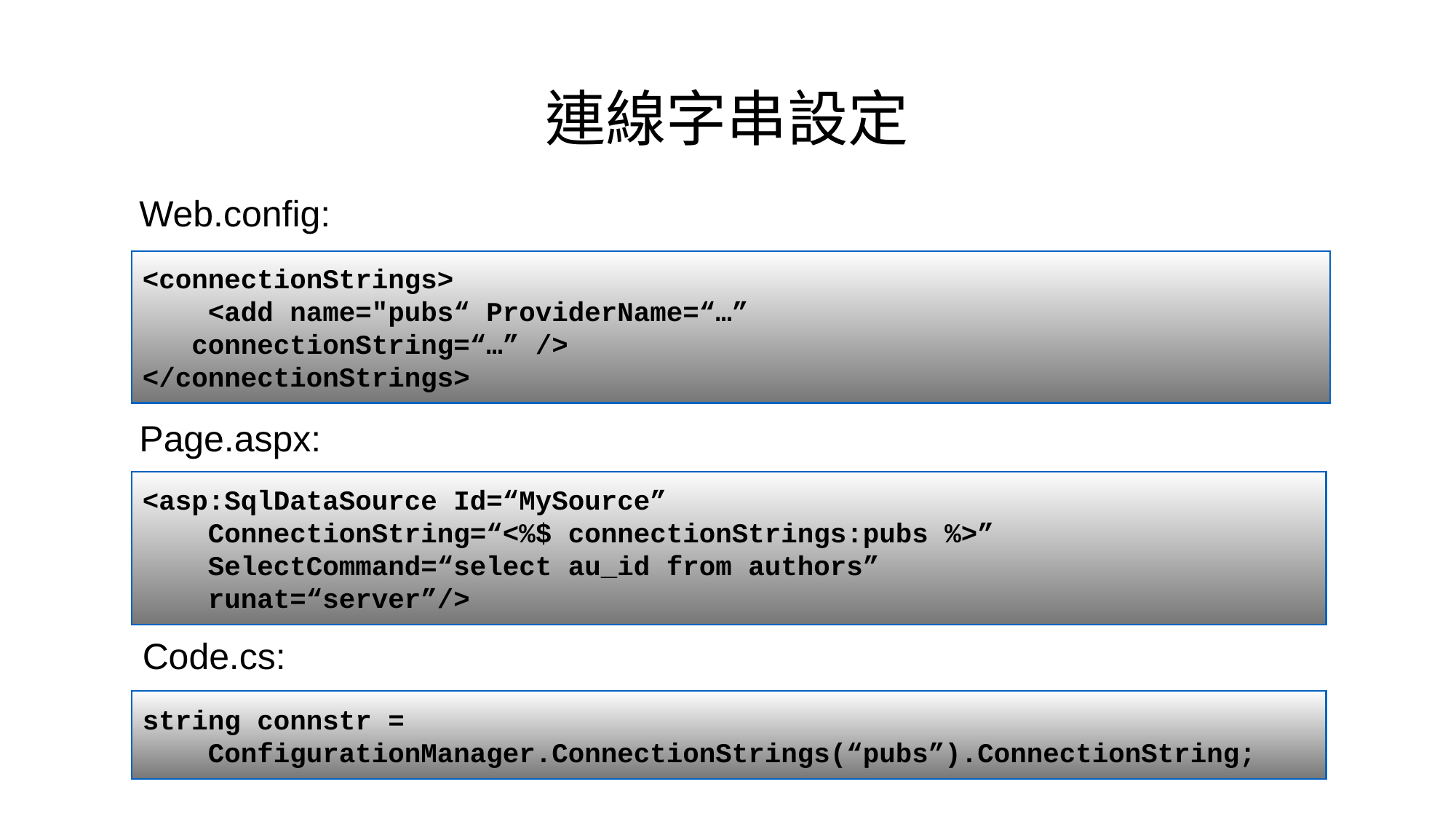

連線字串設定
Web.config:
<connectionStrings>
    <add name="pubs“ ProviderName=“…”
   connectionString=“…” />
</connectionStrings>
Page.aspx:
<asp:SqlDataSource Id=“MySource”
    ConnectionString=“<%$ connectionStrings:pubs %>”
    SelectCommand=“select au_id from authors”
    runat=“server”/>
Code.cs:
string connstr =
    ConfigurationManager.ConnectionStrings(“pubs”).ConnectionString;